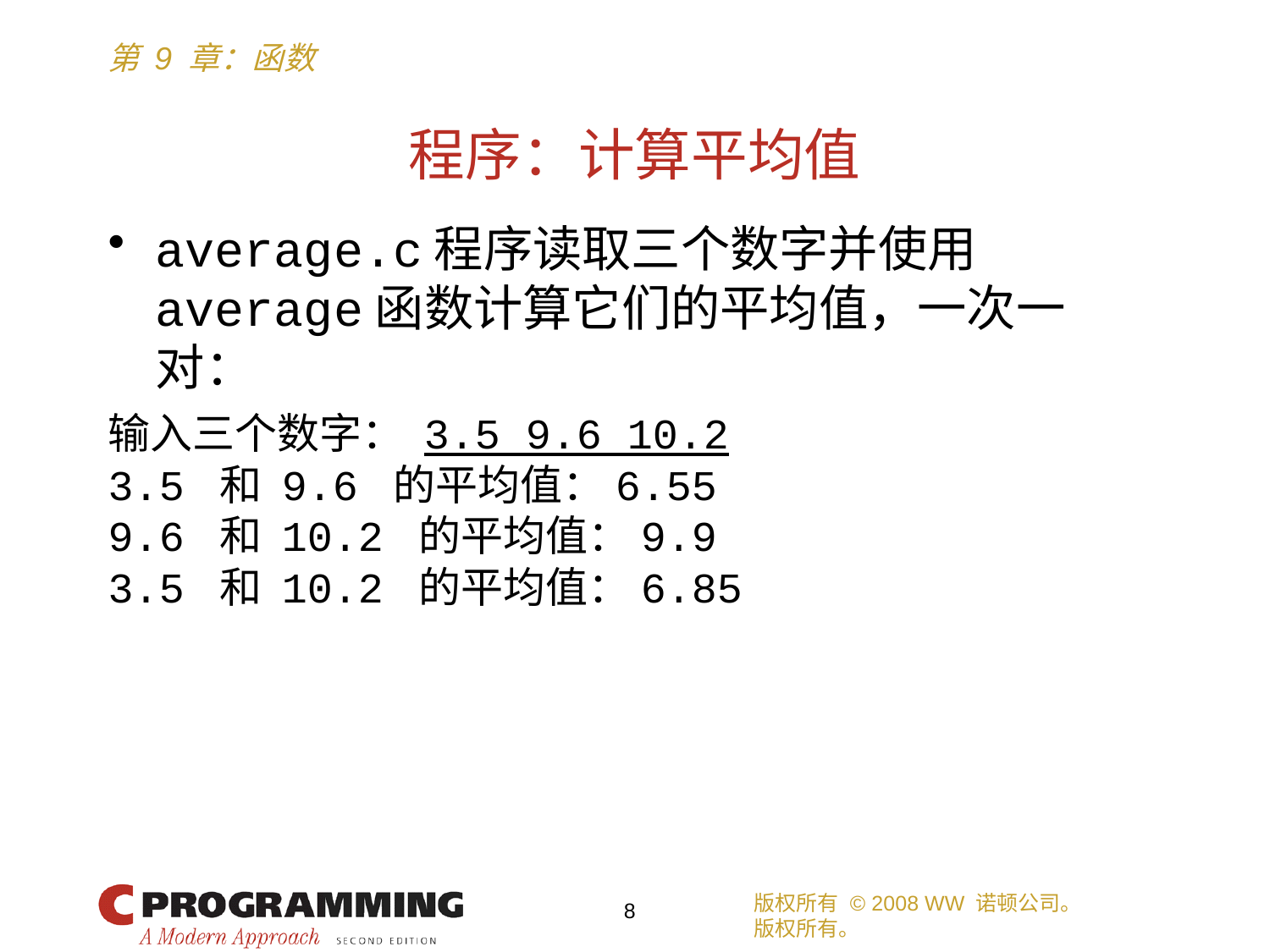

# 程序：计算平均值
average.c程序读取三个数字并使用average函数计算它们的平均值，一次一对：
输入三个数字： 3.5 9.6 10.2
3.5 和 9.6 的平均值：6.55
9.6 和 10.2 的平均值：9.9
3.5 和 10.2 的平均值：6.85
版权所有 © 2008 WW 诺顿公司。
版权所有。
8